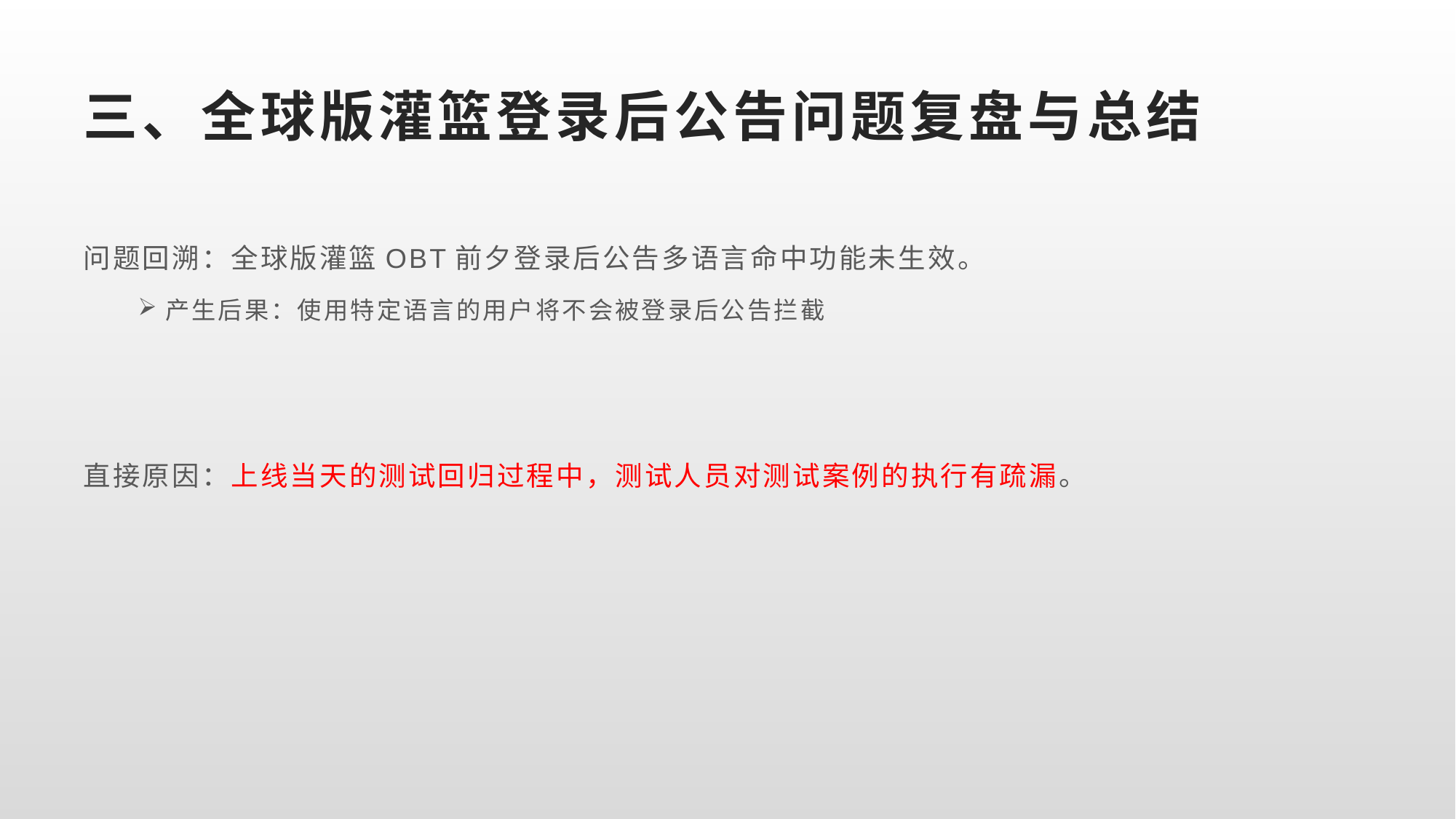

# 三、全球版灌篮登录后公告问题复盘与总结

问题回溯：全球版灌篮OBT前夕登录后公告多语言命中功能未生效。
产生后果：使用特定语言的用户将不会被登录后公告拦截

直接原因：上线当天的测试回归过程中，测试人员对测试案例的执行有疏漏。